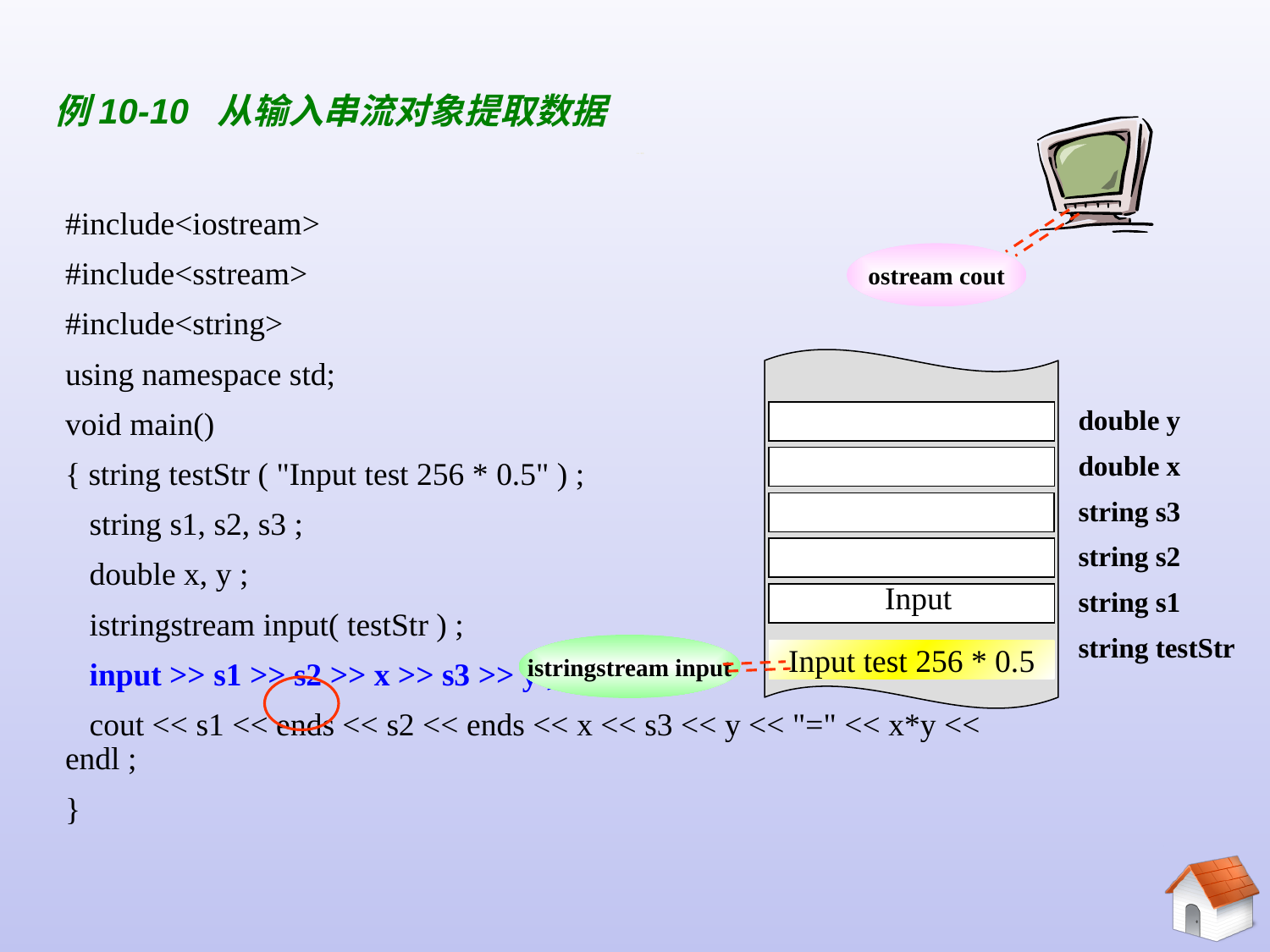

# 10.4  串流
例10-10  从输入串流对象提取数据

#include<iostream>
#include<sstream>
#include<string>
using namespace std;
void main()
{ string testStr ( "Input test 256 * 0.5" ) ;
   string s1, s2, s3 ;
   double x, y ;
   istringstream input( testStr ) ;
   input >> s1 >> s2 >> x >> s3 >> y ;
   cout << s1 << ends << s2 << ends << x << s3 << y << "=" << x*y << endl ;
}

ostream cout

double y
double x
string s3
string s2
string s1
string testStr

Input test 256 * 0.5
Input
istringstream input